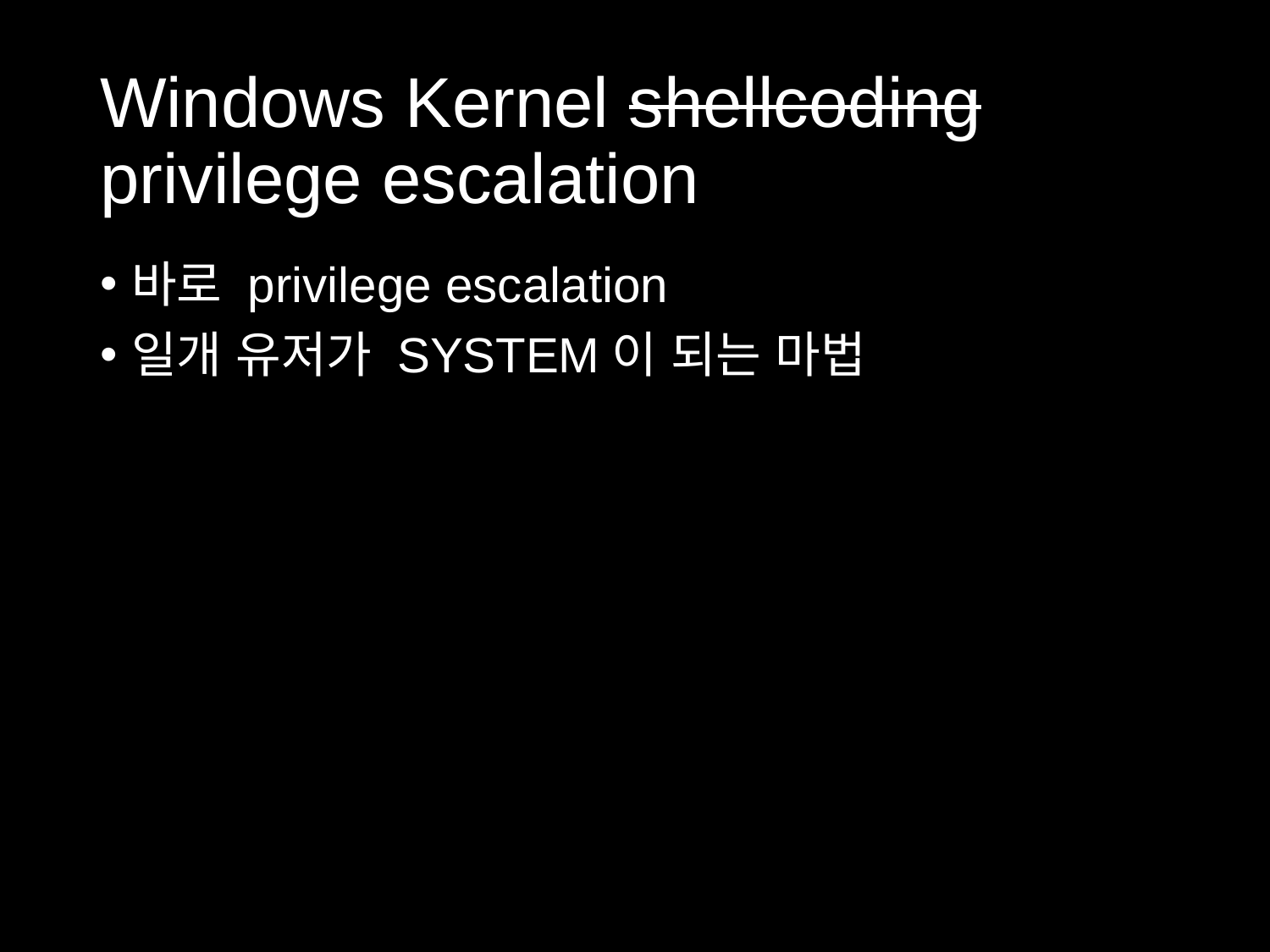

# Windows Kernel shellcoding privilege escalation
바로 privilege escalation
일개 유저가 SYSTEM이 되는 마법